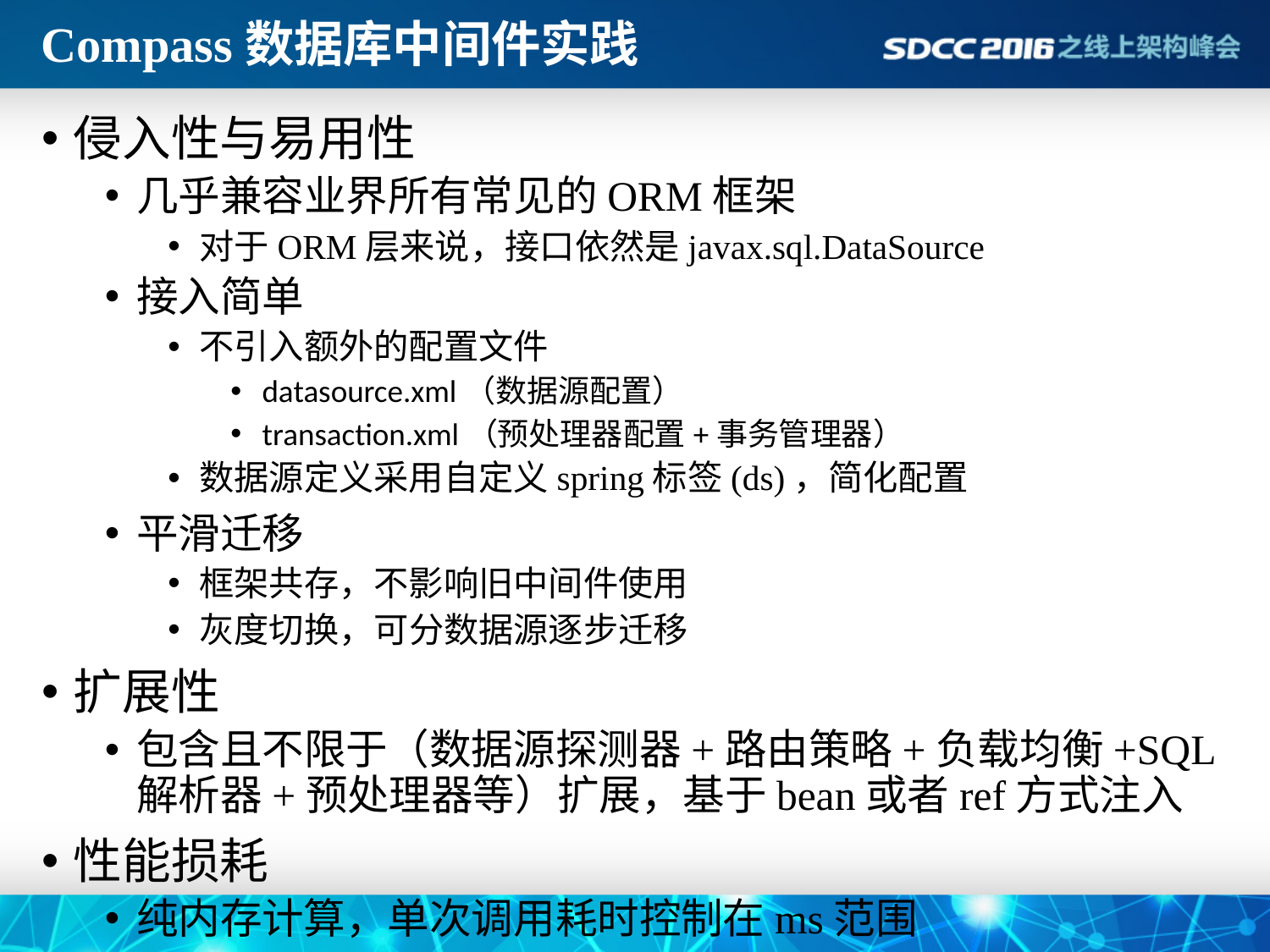

# Compass数据库中间件实践
侵入性与易用性
几乎兼容业界所有常见的ORM框架
对于ORM层来说，接口依然是javax.sql.DataSource
接入简单
不引入额外的配置文件
datasource.xml（数据源配置）
transaction.xml（预处理器配置+事务管理器）
数据源定义采用自定义spring标签(ds)，简化配置
平滑迁移
框架共存，不影响旧中间件使用
灰度切换，可分数据源逐步迁移
扩展性
包含且不限于（数据源探测器+路由策略+负载均衡+SQL解析器+预处理器等）扩展，基于bean或者ref方式注入
性能损耗
纯内存计算，单次调用耗时控制在ms范围